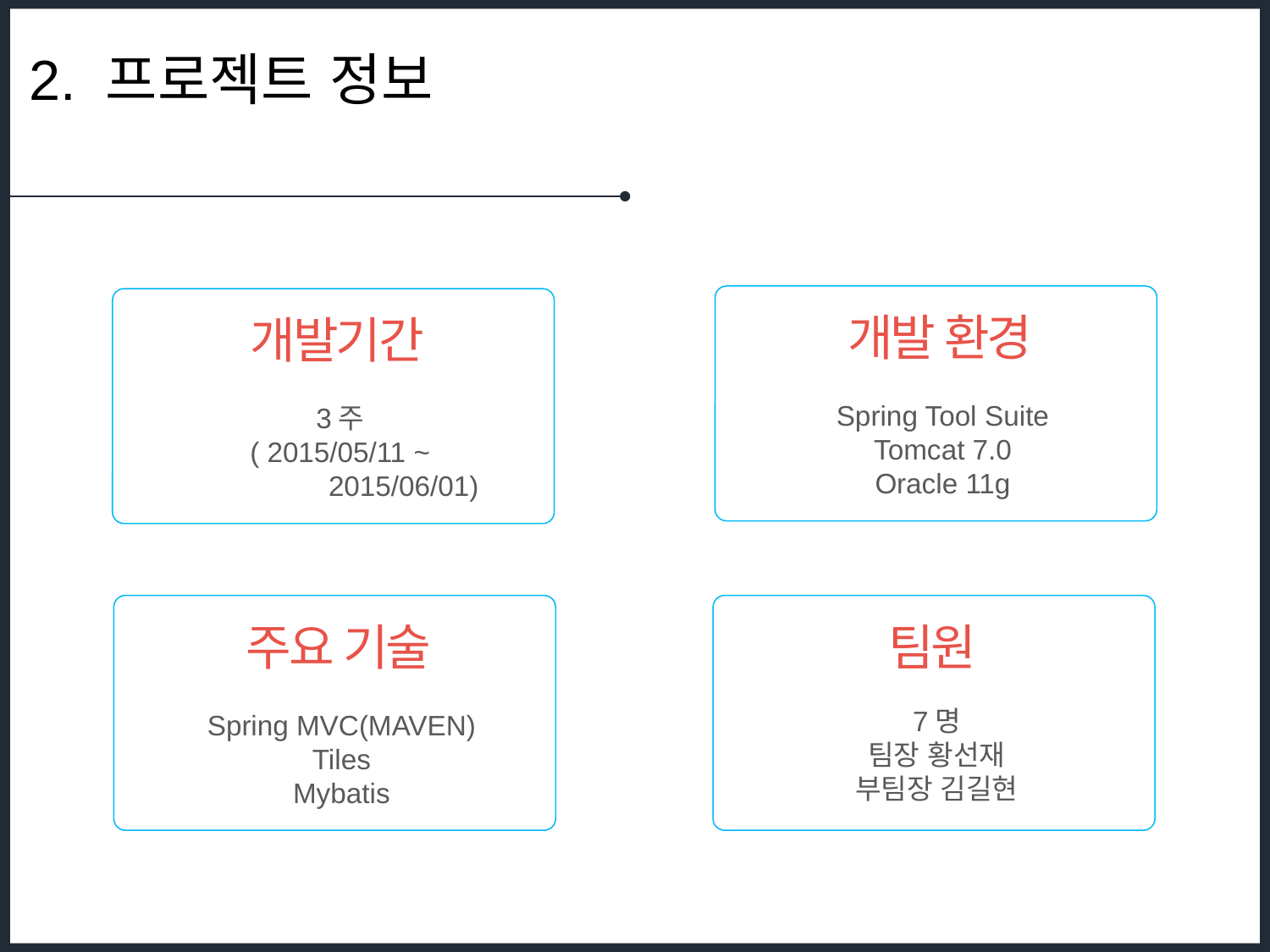

2. 프로젝트 정보
개발 환경

Spring Tool Suite
Tomcat 7.0
Oracle 11g
개발기간

3주
( 2015/05/11 ~
	2015/06/01)
주요 기술

Spring MVC(MAVEN)
Tiles
Mybatis
팀원

7명
팀장 황선재
부팀장 김길현